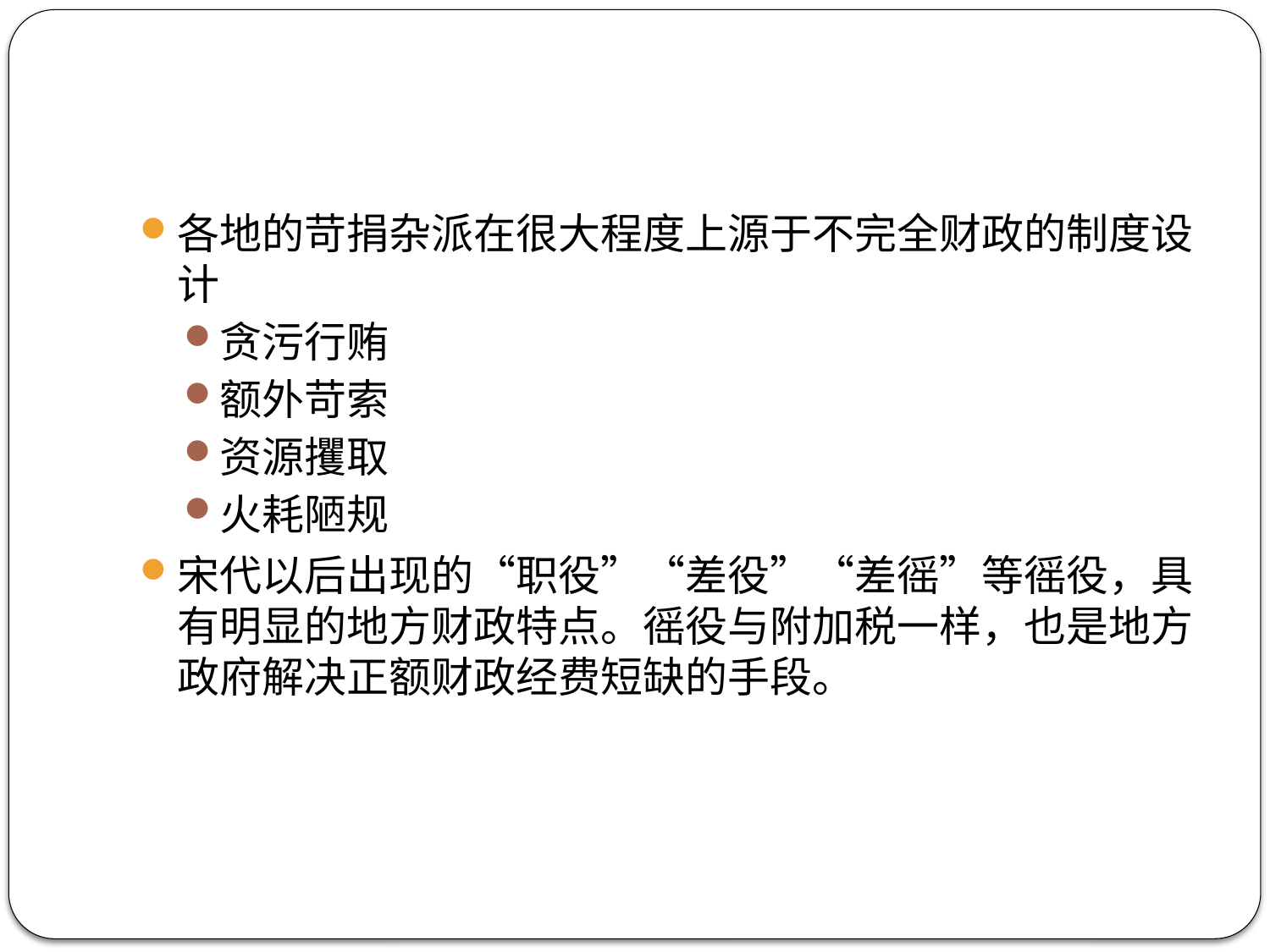

#
各地的苛捐杂派在很大程度上源于不完全财政的制度设计
贪污行贿
额外苛索
资源攫取
火耗陋规
宋代以后出现的“职役”“差役”“差徭”等徭役，具有明显的地方财政特点。徭役与附加税一样，也是地方政府解决正额财政经费短缺的手段。